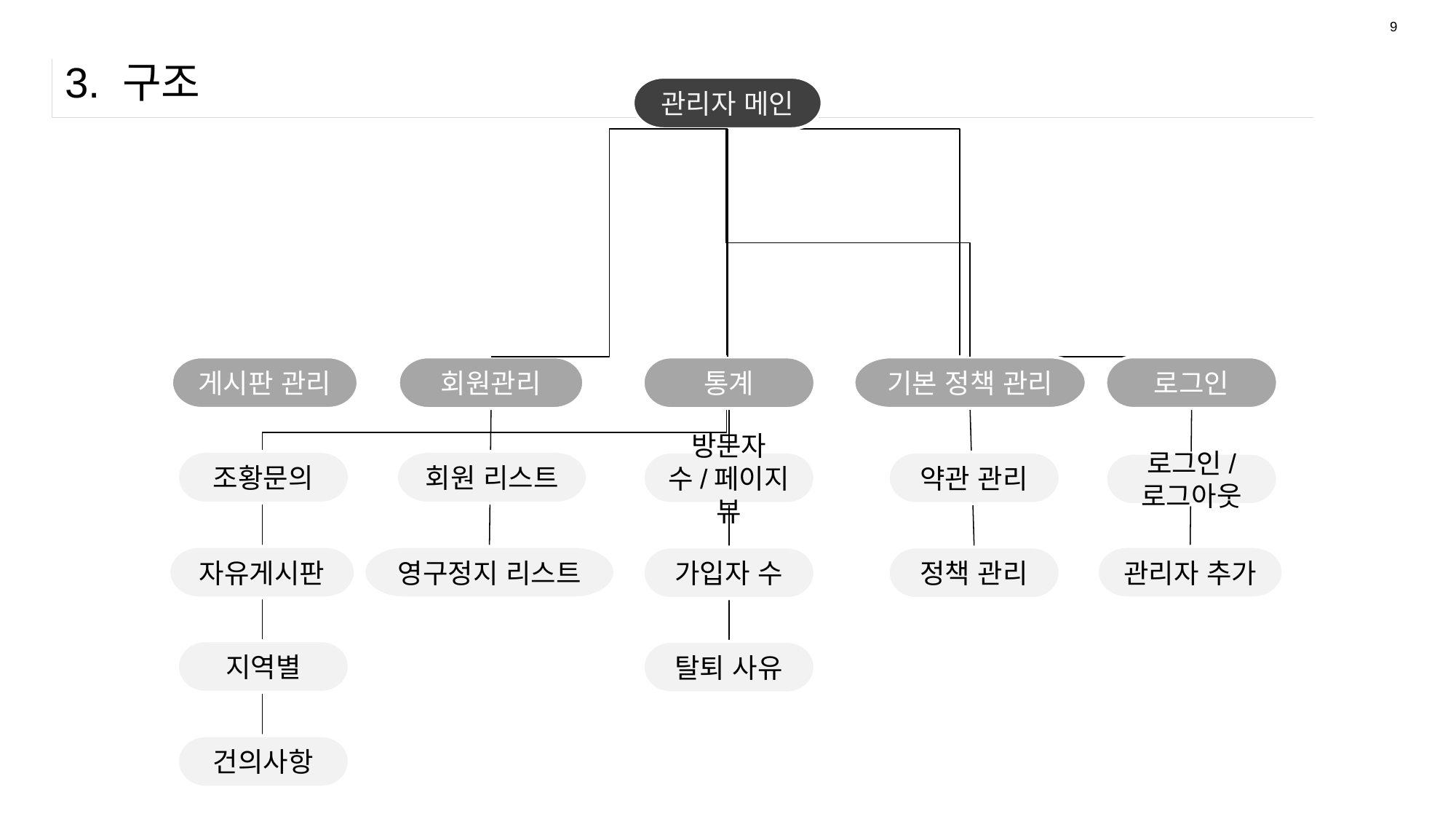

9
# 3. 구조
관리자 메인
게시판 관리
회원관리
기본 정책 관리
로그인
통계
조황문의
회원 리스트
방문자 수/페이지 뷰
약관 관리
로그인/
로그아웃
자유게시판
영구정지 리스트
관리자 추가
가입자 수
정책 관리
지역별
탈퇴 사유
건의사항